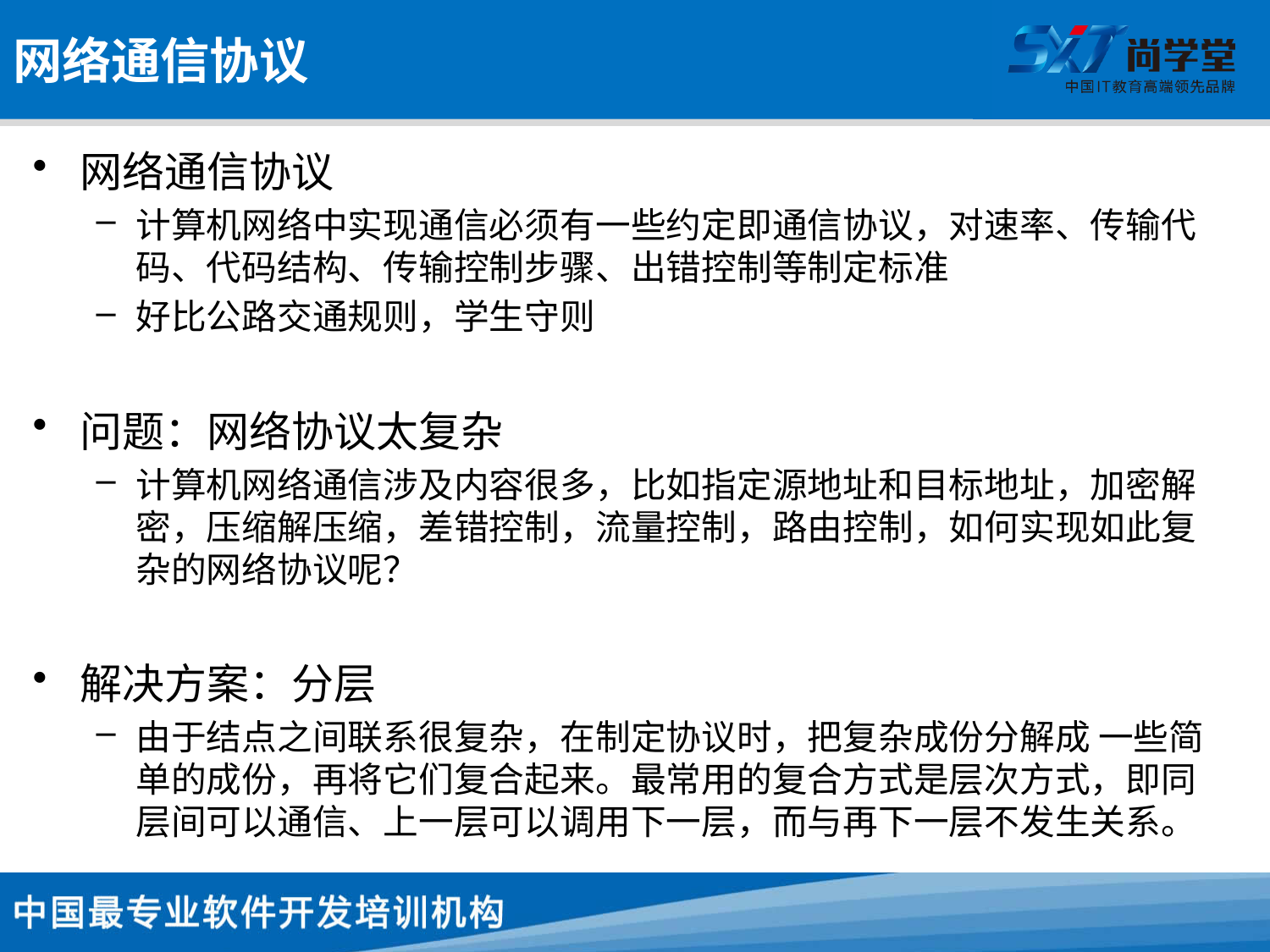

# 网络通信协议
网络通信协议
计算机网络中实现通信必须有一些约定即通信协议，对速率、传输代码、代码结构、传输控制步骤、出错控制等制定标准
好比公路交通规则，学生守则

问题：网络协议太复杂
计算机网络通信涉及内容很多，比如指定源地址和目标地址，加密解密，压缩解压缩，差错控制，流量控制，路由控制，如何实现如此复杂的网络协议呢？

解决方案：分层
由于结点之间联系很复杂，在制定协议时，把复杂成份分解成 一些简单的成份，再将它们复合起来。最常用的复合方式是层次方式，即同层间可以通信、上一层可以调用下一层，而与再下一层不发生关系。